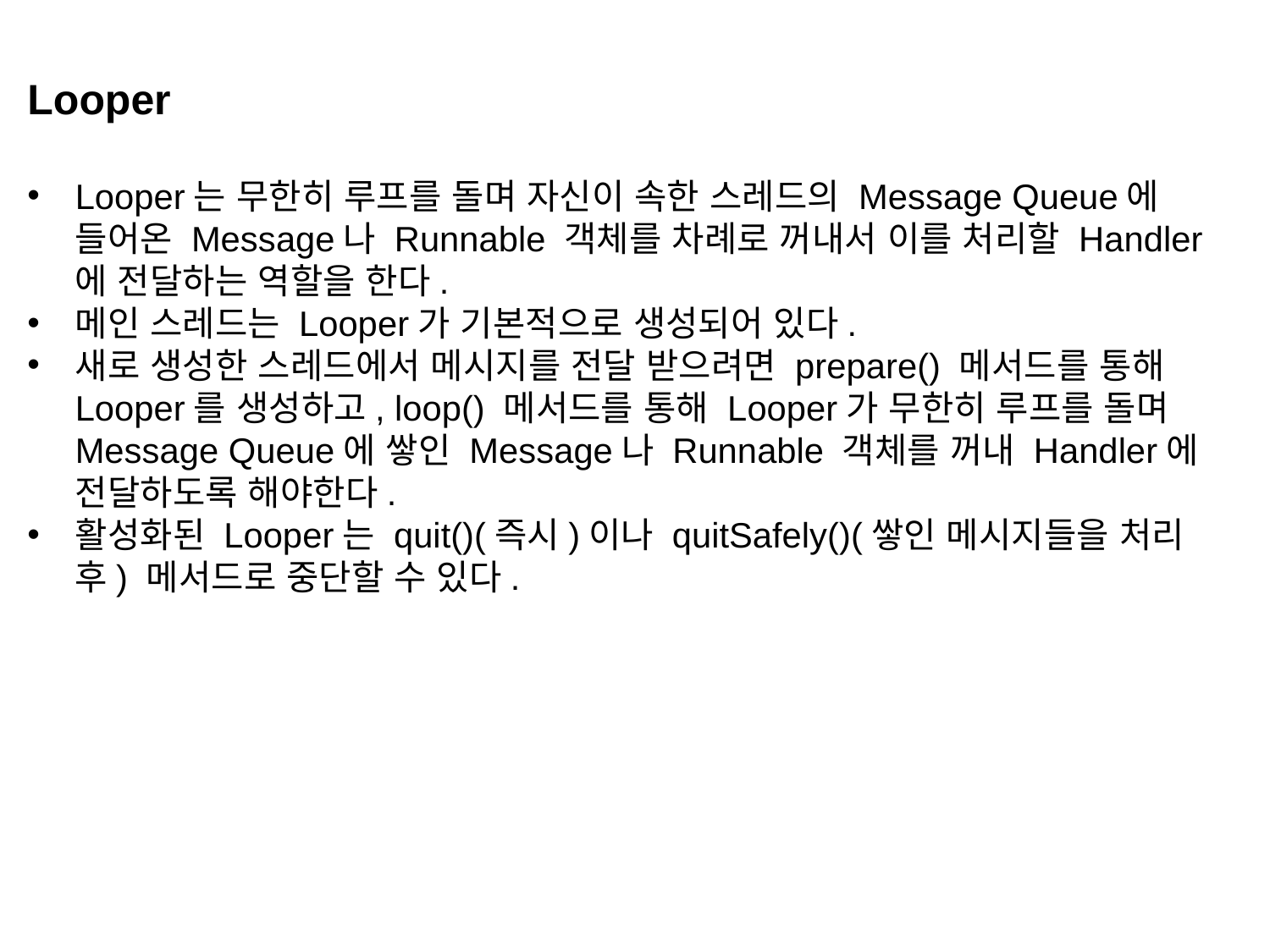

Looper

Looper는 무한히 루프를 돌며 자신이 속한 스레드의 Message Queue에 들어온 Message나 Runnable 객체를 차례로 꺼내서 이를 처리할 Handler에 전달하는 역할을 한다.
메인 스레드는 Looper가 기본적으로 생성되어 있다.
새로 생성한 스레드에서 메시지를 전달 받으려면 prepare() 메서드를 통해 Looper를 생성하고, loop() 메서드를 통해 Looper가 무한히 루프를 돌며 Message Queue에 쌓인 Message나 Runnable 객체를 꺼내 Handler에 전달하도록 해야한다.
활성화된 Looper는 quit()(즉시)이나 quitSafely()(쌓인 메시지들을 처리 후) 메서드로 중단할 수 있다.